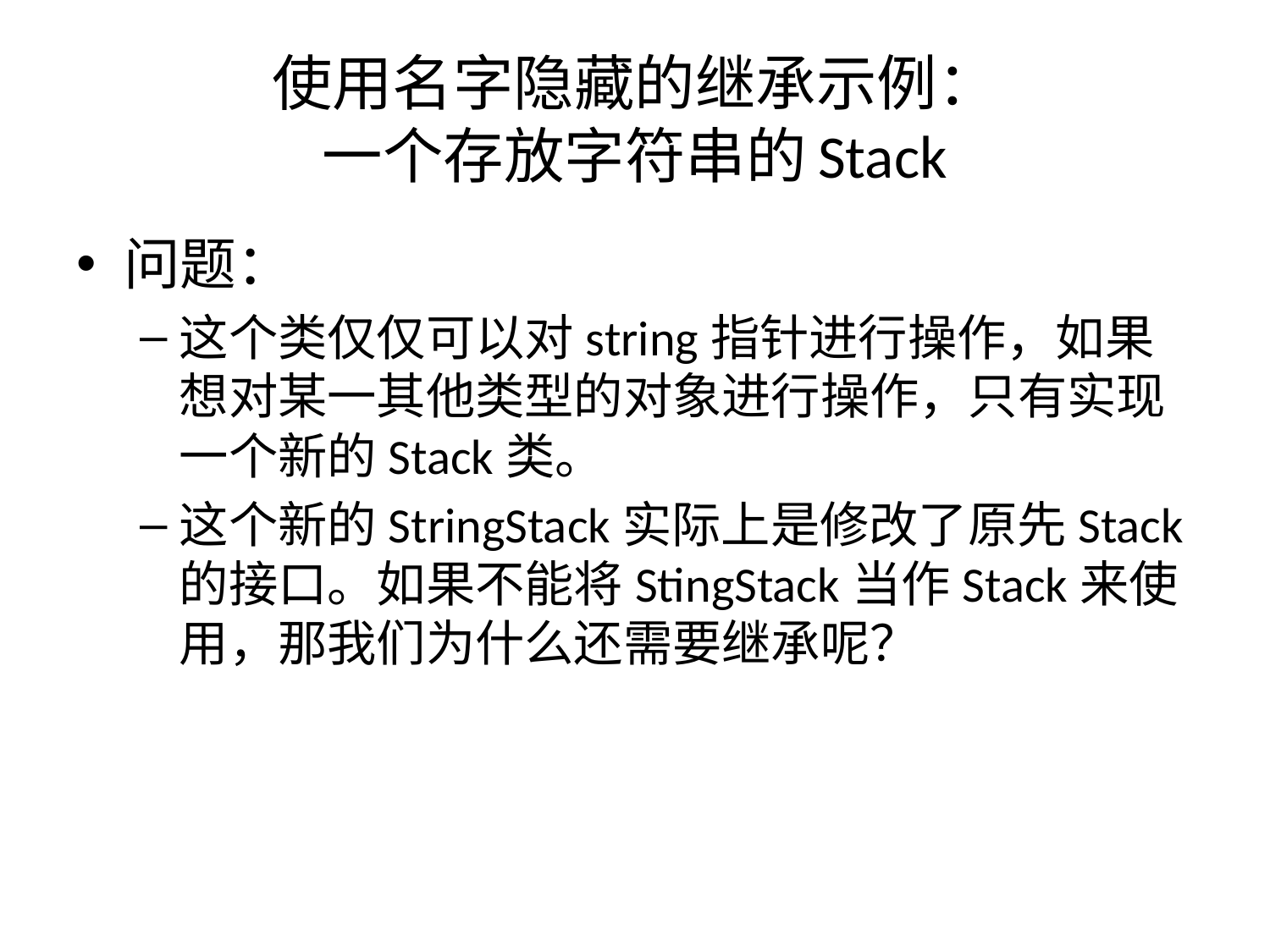

# 使用名字隐藏的继承示例： 一个存放字符串的Stack
问题：
这个类仅仅可以对string指针进行操作，如果想对某一其他类型的对象进行操作，只有实现一个新的Stack类。
这个新的StringStack实际上是修改了原先Stack的接口。如果不能将StingStack当作Stack来使用，那我们为什么还需要继承呢？